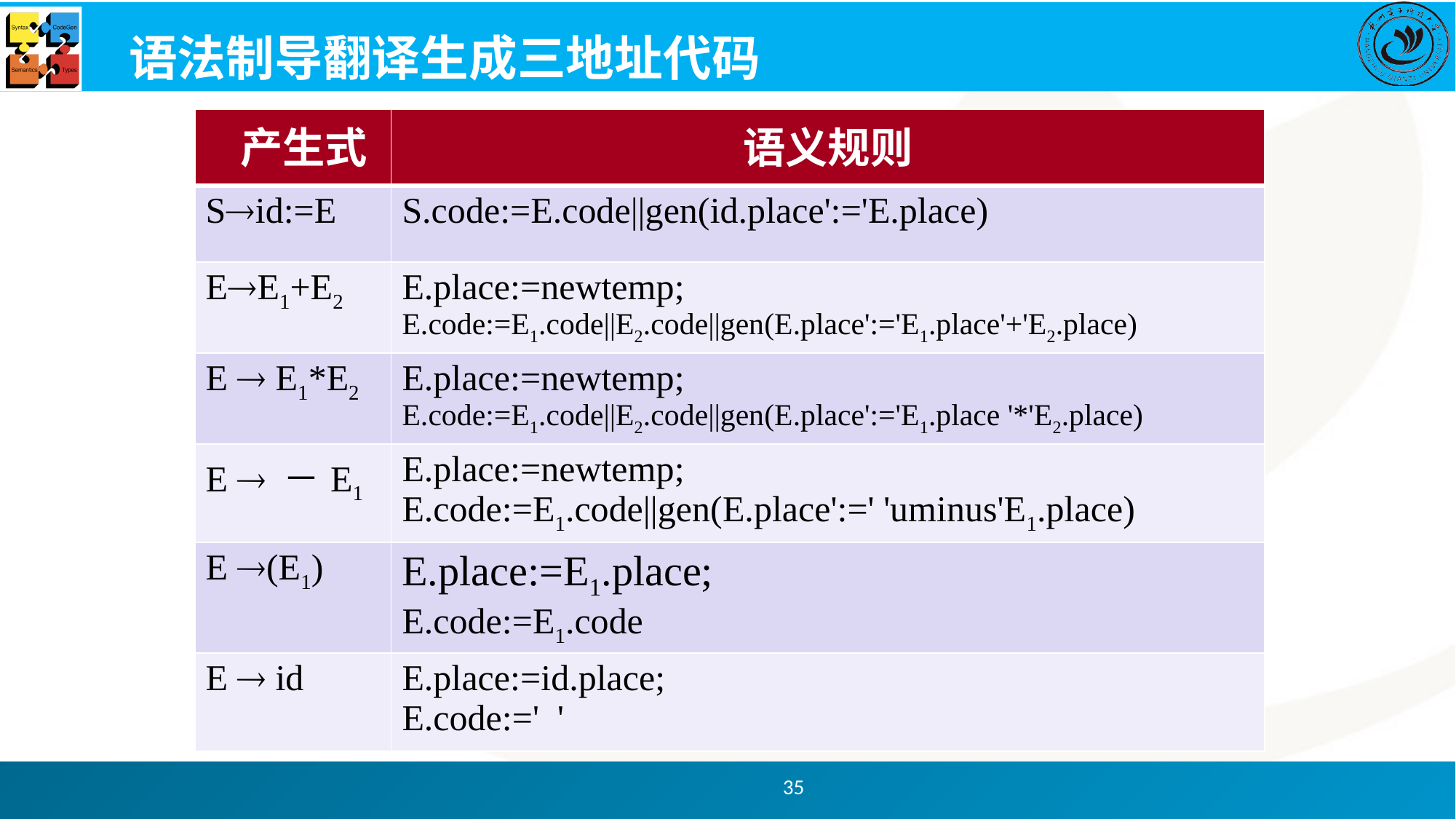

# 语法制导翻译生成三地址代码
| 产生式 | 语义规则 |
| --- | --- |
| S→id:=E | S.code:=E.code||gen(id.place':='E.place) |
| E→E1+E2 | E.place:=newtemp; E.code:=E1.code||E2.code||gen(E.place':='E1.place'+'E2.place) |
| E → E1\*E2 | E.place:=newtemp; E.code:=E1.code||E2.code||gen(E.place':='E1.place '\*'E2.place) |
| E → －E1 | E.place:=newtemp; E.code:=E1.code||gen(E.place':=' 'uminus'E1.place) |
| E →(E1) | E.place:=E1.place; E.code:=E1.code |
| E → id | E.place:=id.place; E.code:=' ' |
35